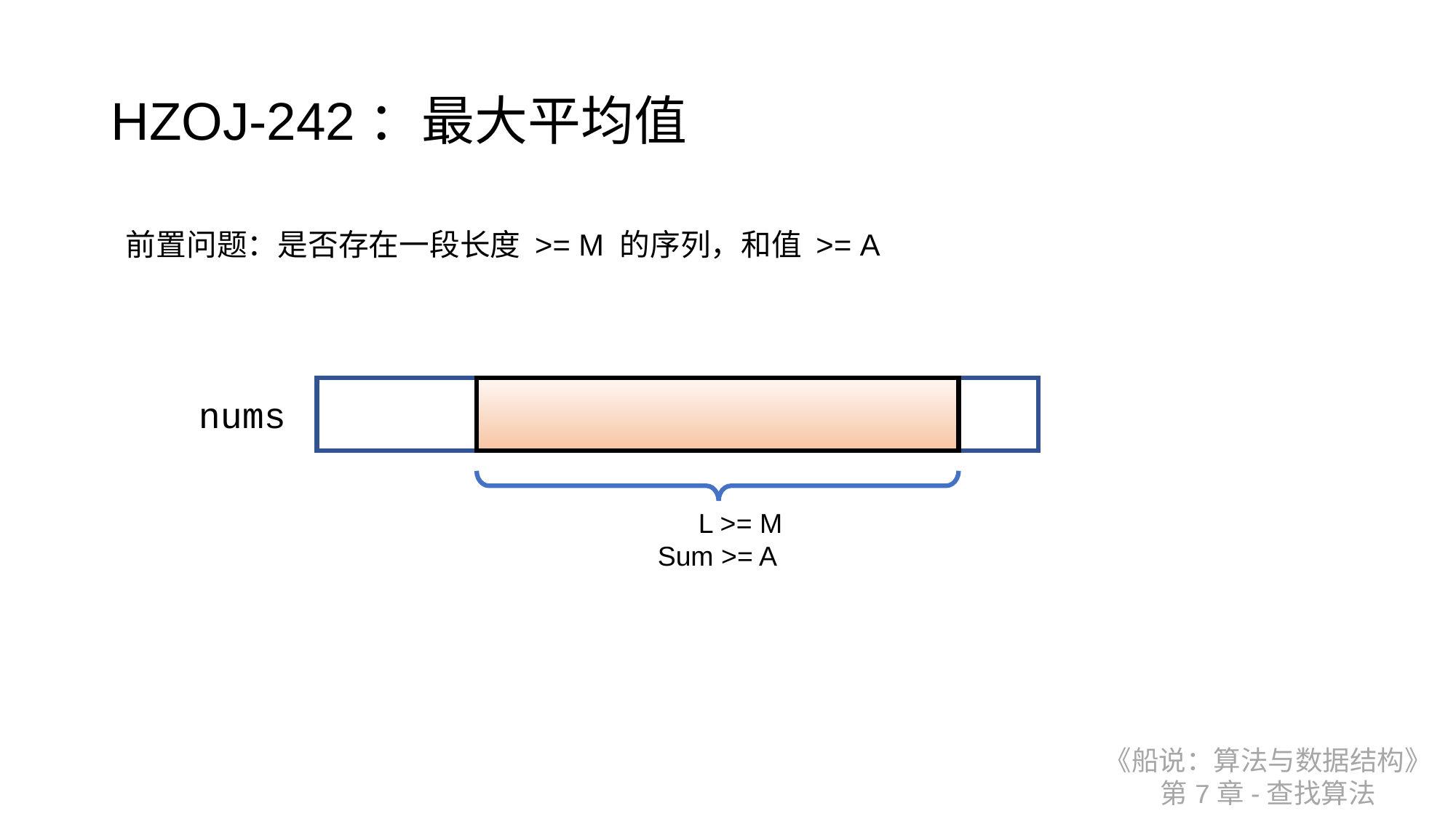

# HZOJ-242：最大平均值
前置问题：是否存在一段长度 >= M 的序列，和值 >= A

nums
      L >= M
Sum >= A